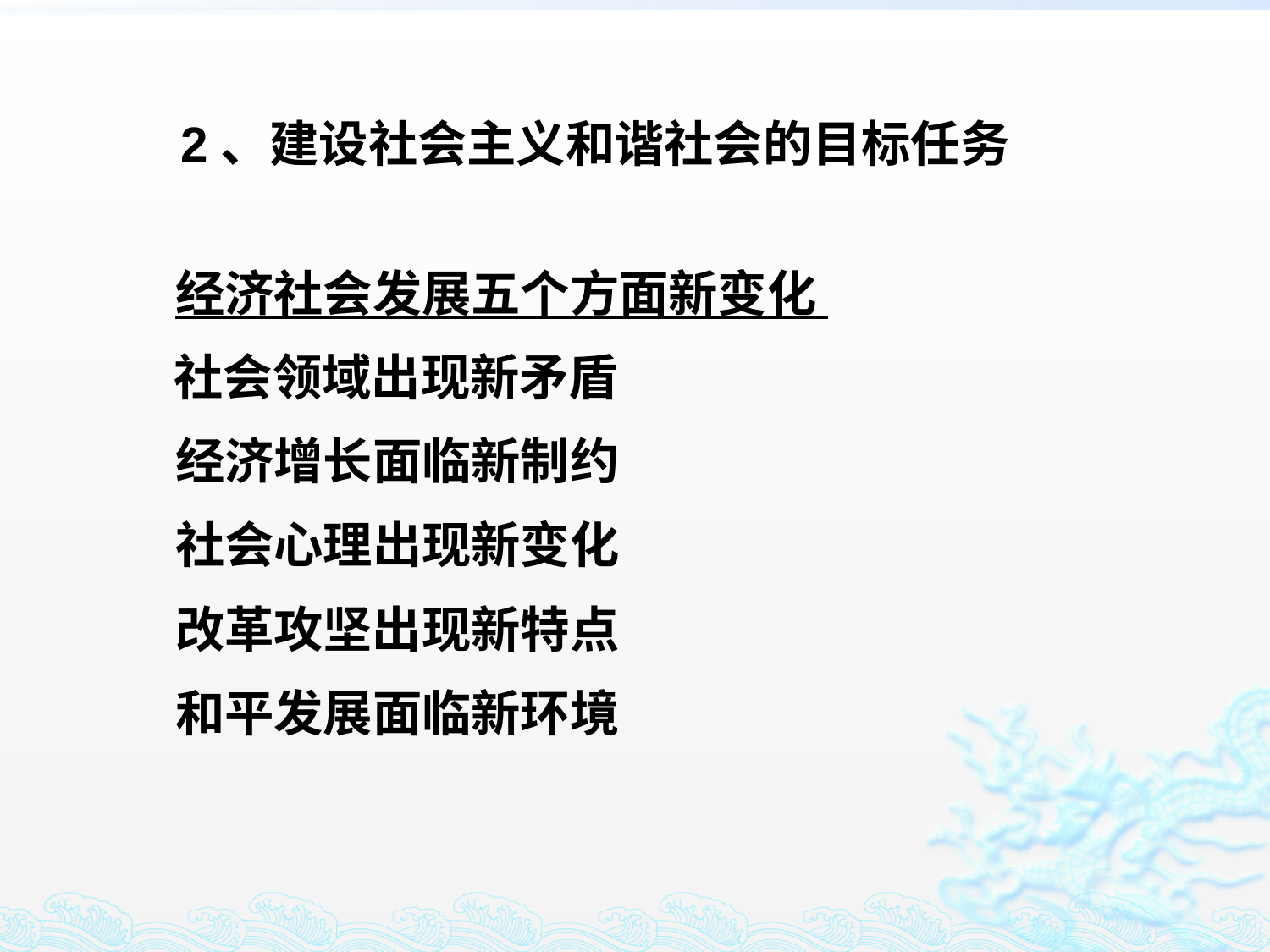

2、建设社会主义和谐社会的目标任务
     经济社会发展五个方面新变化
     社会领域出现新矛盾
     经济增长面临新制约
     社会心理出现新变化
     改革攻坚出现新特点
     和平发展面临新环境